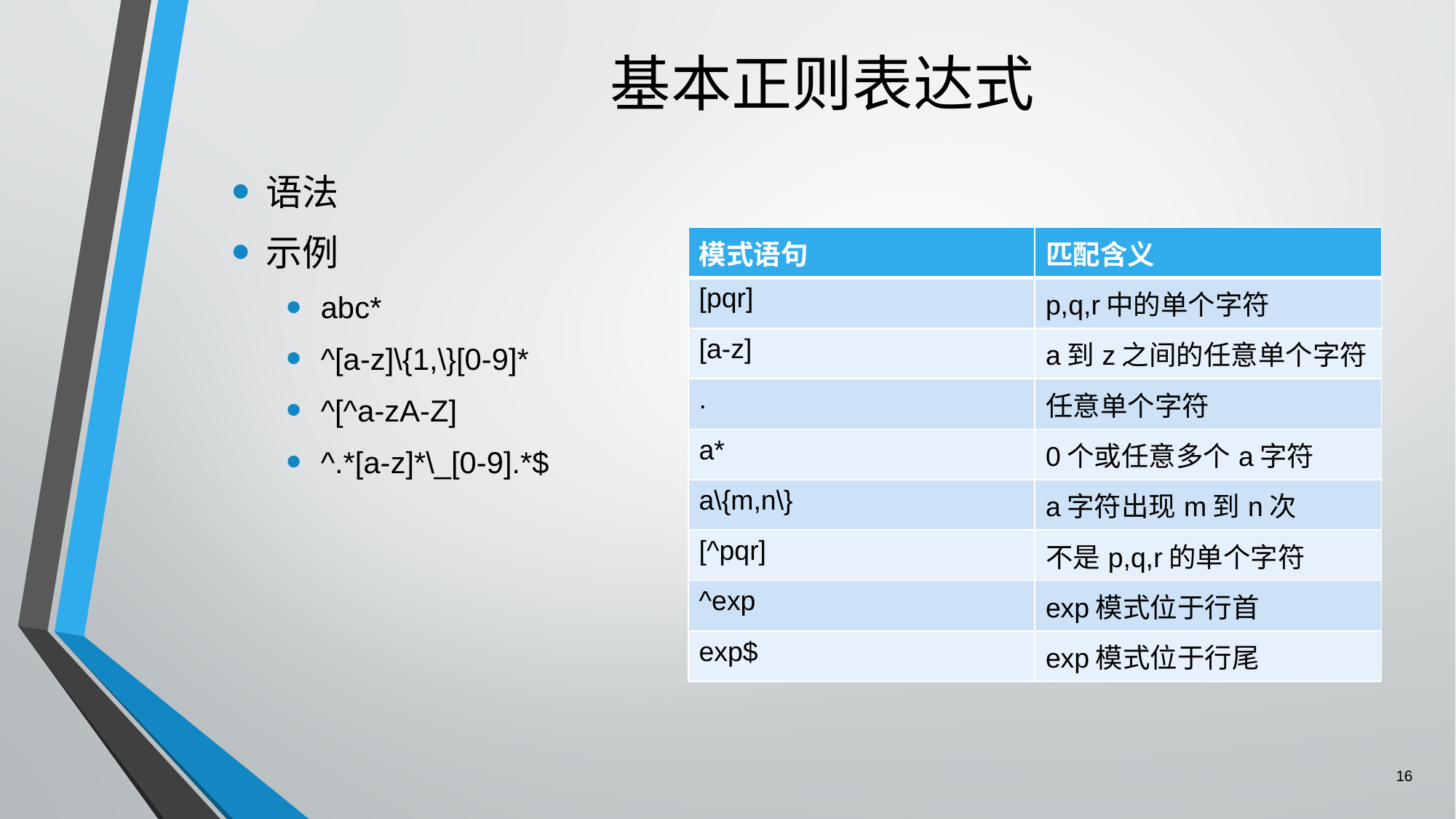

# 基本正则表达式
语法
示例
abc*
^[a-z]\{1,\}[0-9]*
^[^a-zA-Z]
^.*[a-z]*\_[0-9].*$

| 模式语句 | 匹配含义 |
| --- | --- |
| [pqr] | p,q,r中的单个字符 |
| [a-z] | a到z之间的任意单个字符 |
| . | 任意单个字符 |
| a\* | 0个或任意多个a字符 |
| a\{m,n\} | a字符出现m到n次 |
| [^pqr] | 不是p,q,r的单个字符 |
| ^exp | exp模式位于行首 |
| exp$ | exp模式位于行尾 |
16